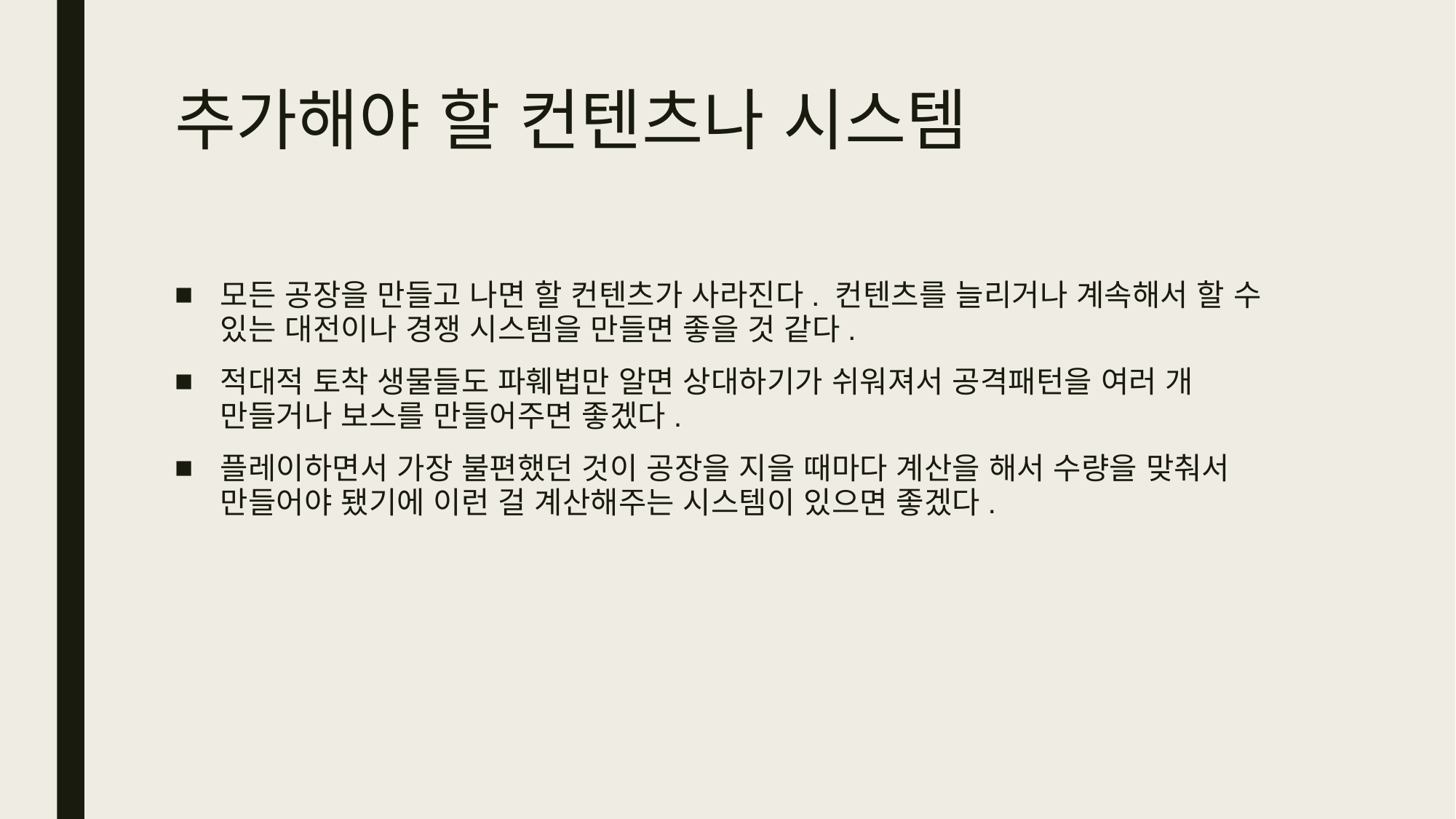

# 추가해야 할 컨텐츠나 시스템
모든 공장을 만들고 나면 할 컨텐츠가 사라진다. 컨텐츠를 늘리거나 계속해서 할 수 있는 대전이나 경쟁 시스템을 만들면 좋을 것 같다.
적대적 토착 생물들도 파훼법만 알면 상대하기가 쉬워져서 공격패턴을 여러 개 만들거나 보스를 만들어주면 좋겠다.
플레이하면서 가장 불편했던 것이 공장을 지을 때마다 계산을 해서 수량을 맞춰서 만들어야 됐기에 이런 걸 계산해주는 시스템이 있으면 좋겠다.